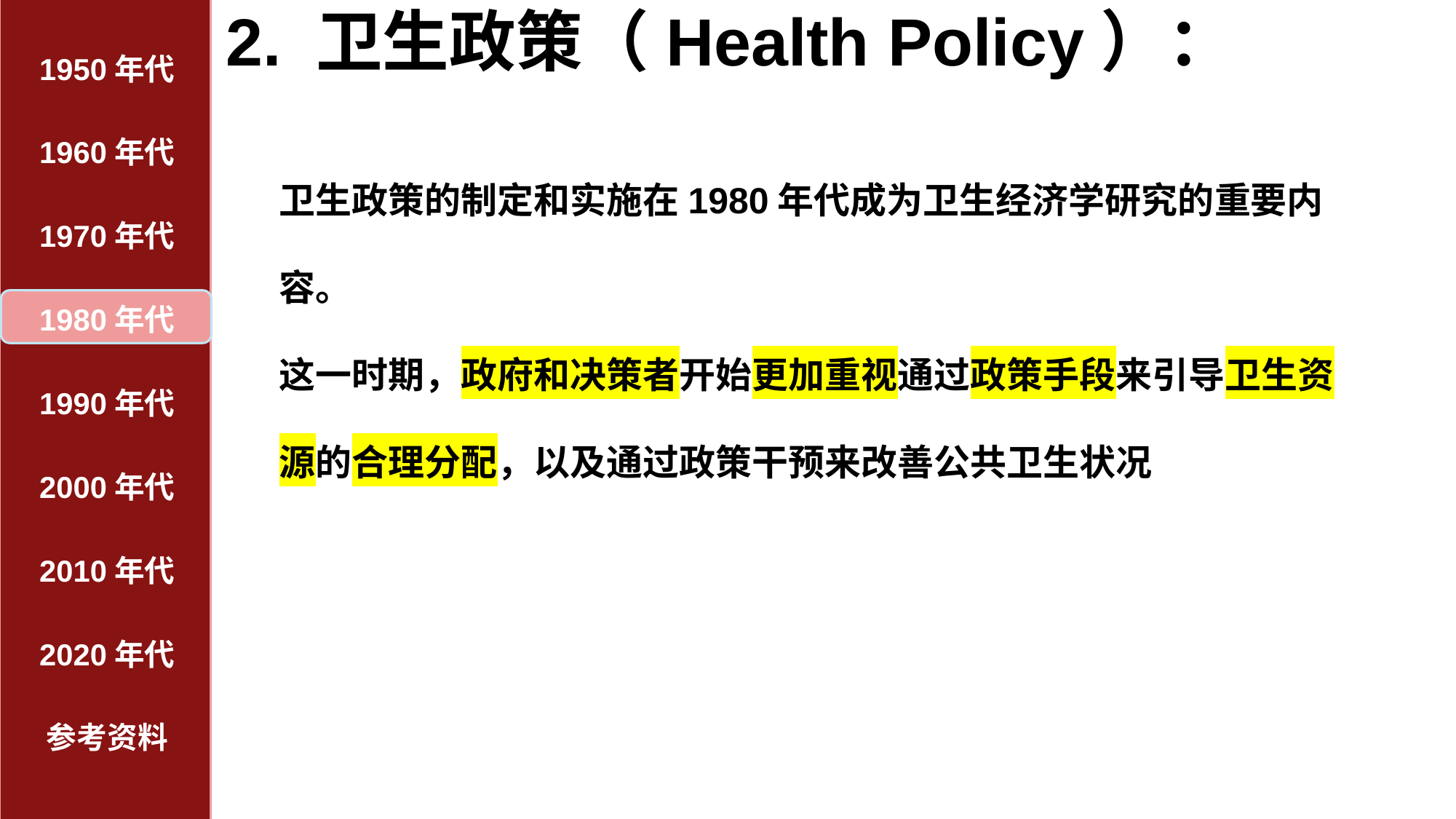

# 2. 卫生政策（Health Policy）：

1950年代
1960年代
卫生政策的制定和实施在1980年代成为卫生经济学研究的重要内容。
这一时期，政府和决策者开始更加重视通过政策手段来引导卫生资源的合理分配，以及通过政策干预来改善公共卫生状况
1970年代

1980年代

1990年代

2000年代
2010年代
2020年代
参考资料